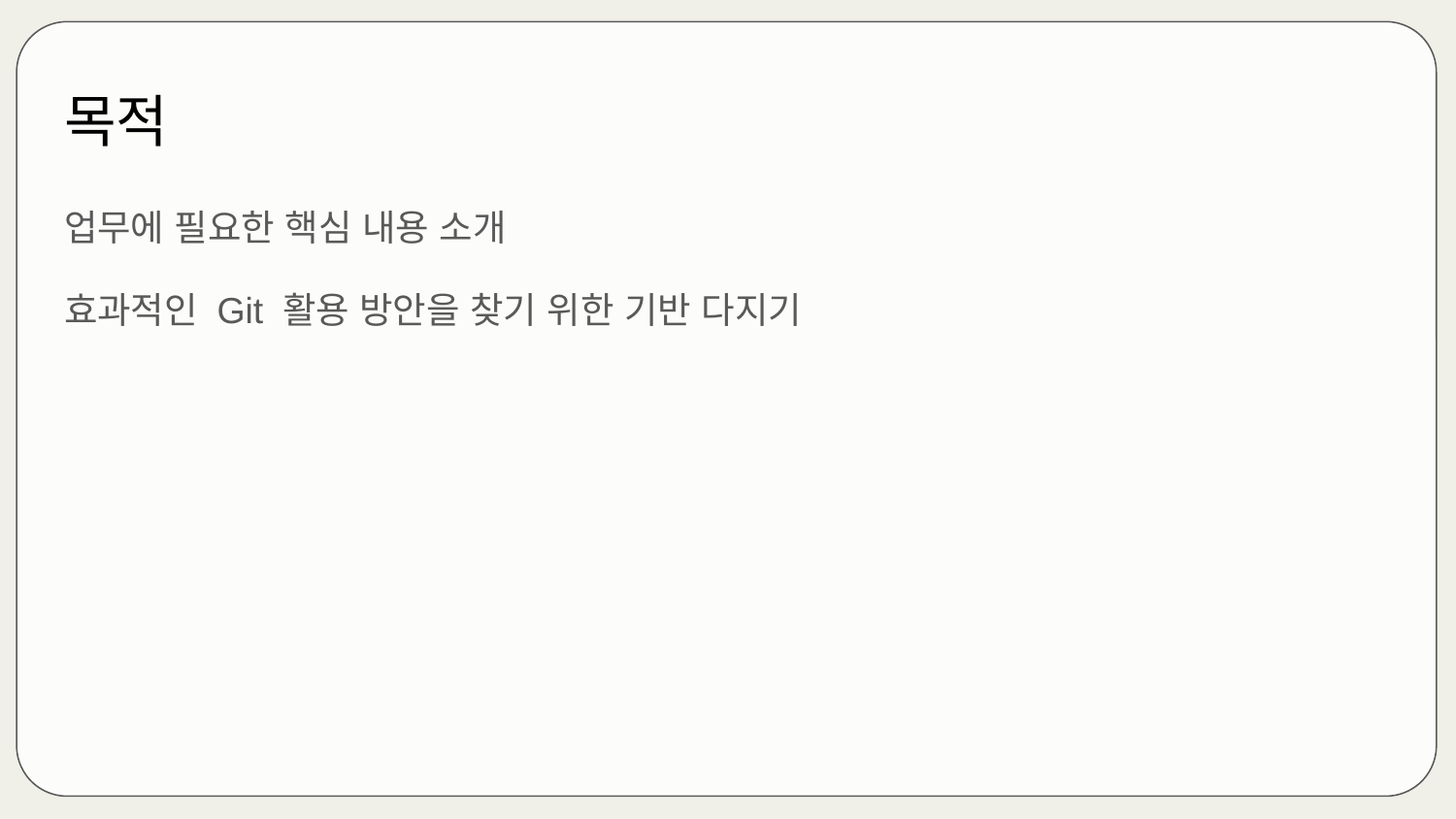

# 목적
업무에 필요한 핵심 내용 소개
효과적인 Git 활용 방안을 찾기 위한 기반 다지기